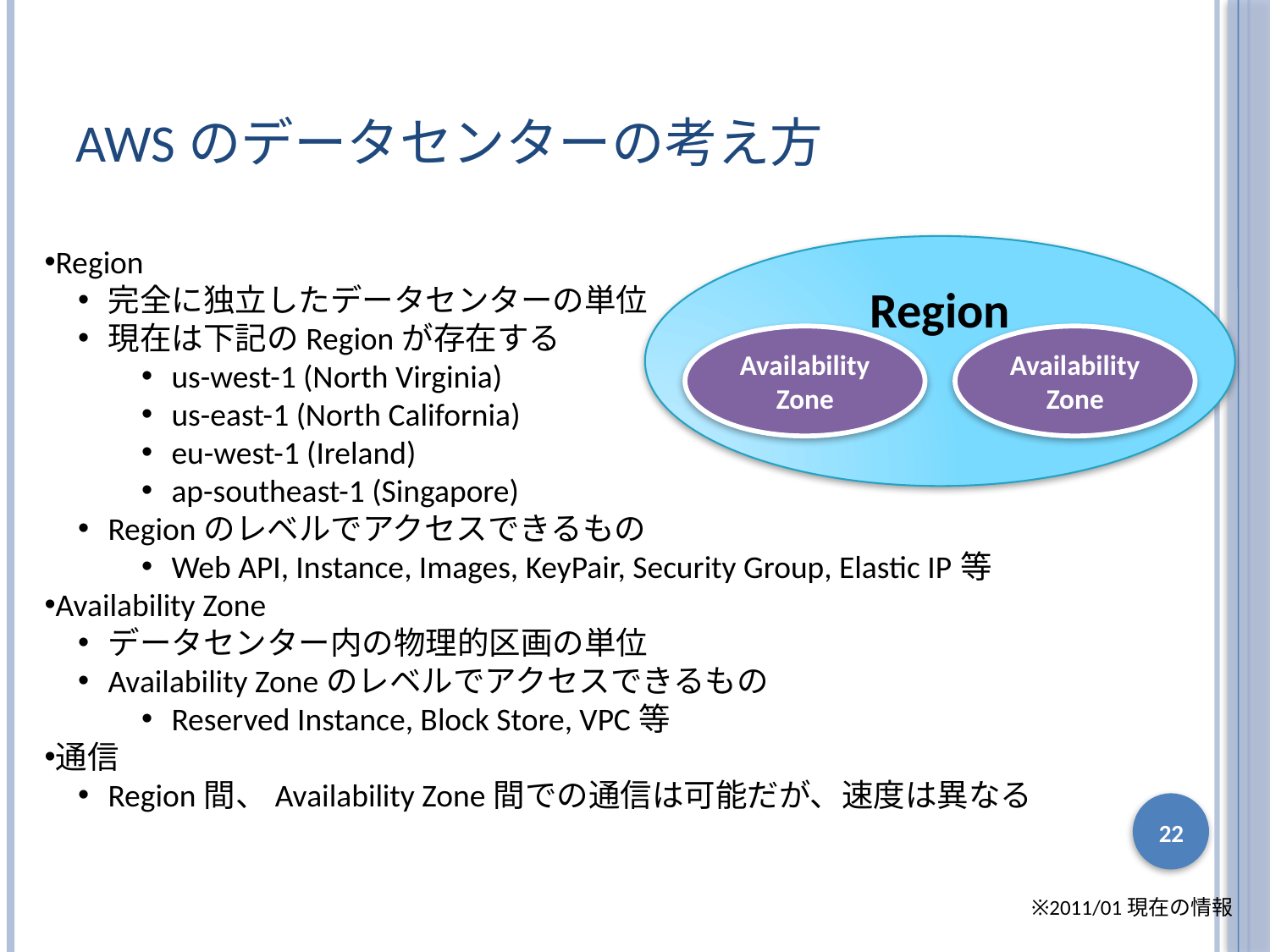

# AWSのデータセンターの考え方
Region
完全に独立したデータセンターの単位
現在は下記のRegionが存在する
us-west-1 (North Virginia)
us-east-1 (North California)
eu-west-1 (Ireland)
ap-southeast-1 (Singapore)
Regionのレベルでアクセスできるもの
Web API, Instance, Images, KeyPair, Security Group, Elastic IP等
Availability Zone
データセンター内の物理的区画の単位
Availability Zoneのレベルでアクセスできるもの
Reserved Instance, Block Store, VPC等
通信
Region間、Availability Zone間での通信は可能だが、速度は異なる
Region
Availability Zone
Availability Zone
22
※2011/01現在の情報